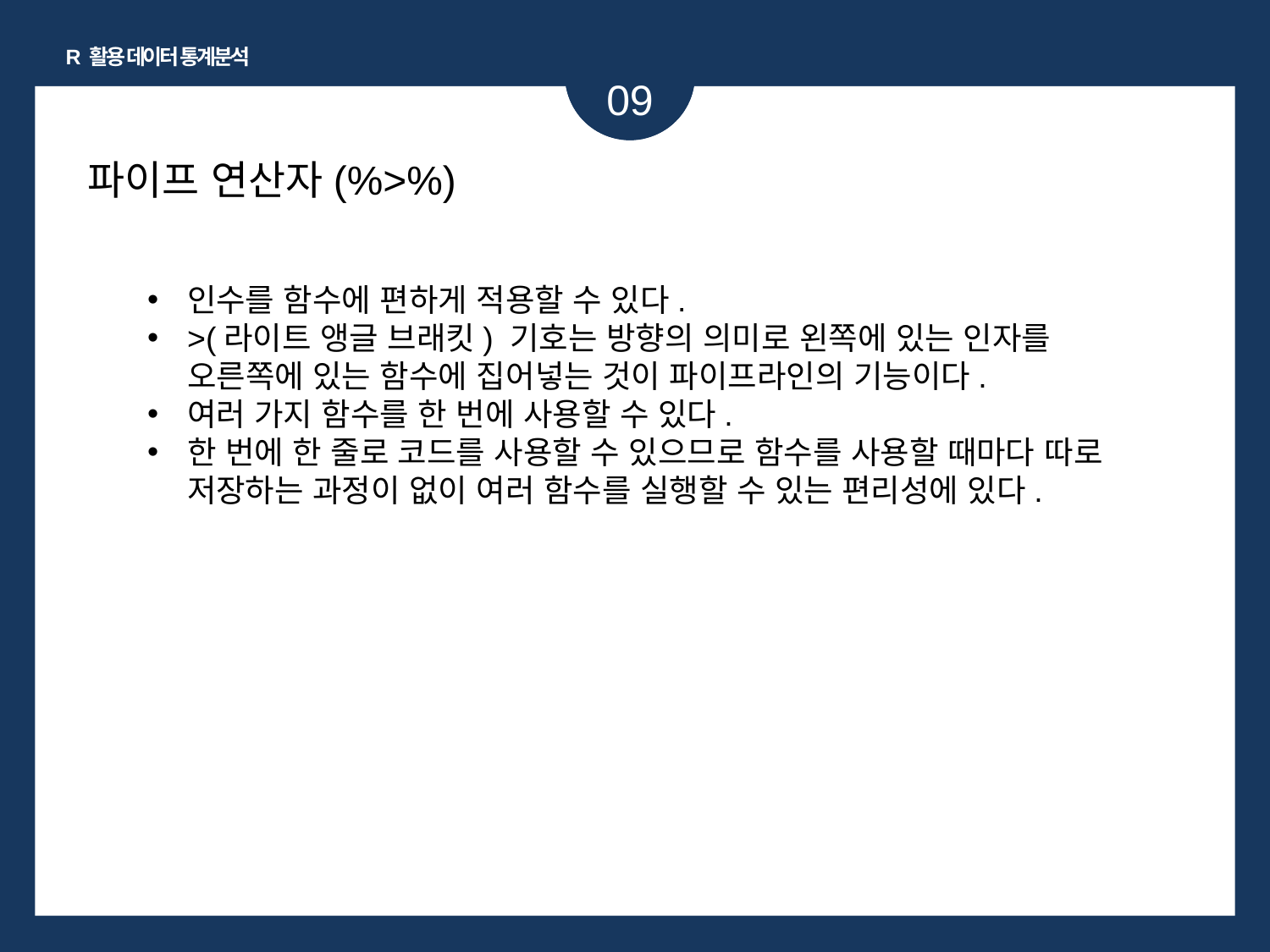

R 활용 데이터 통계분석
09
파이프 연산자(%>%)

인수를 함수에 편하게 적용할 수 있다.
>(라이트 앵글 브래킷) 기호는 방향의 의미로 왼쪽에 있는 인자를 오른쪽에 있는 함수에 집어넣는 것이 파이프라인의 기능이다.
여러 가지 함수를 한 번에 사용할 수 있다.
한 번에 한 줄로 코드를 사용할 수 있으므로 함수를 사용할 때마다 따로 저장하는 과정이 없이 여러 함수를 실행할 수 있는 편리성에 있다.